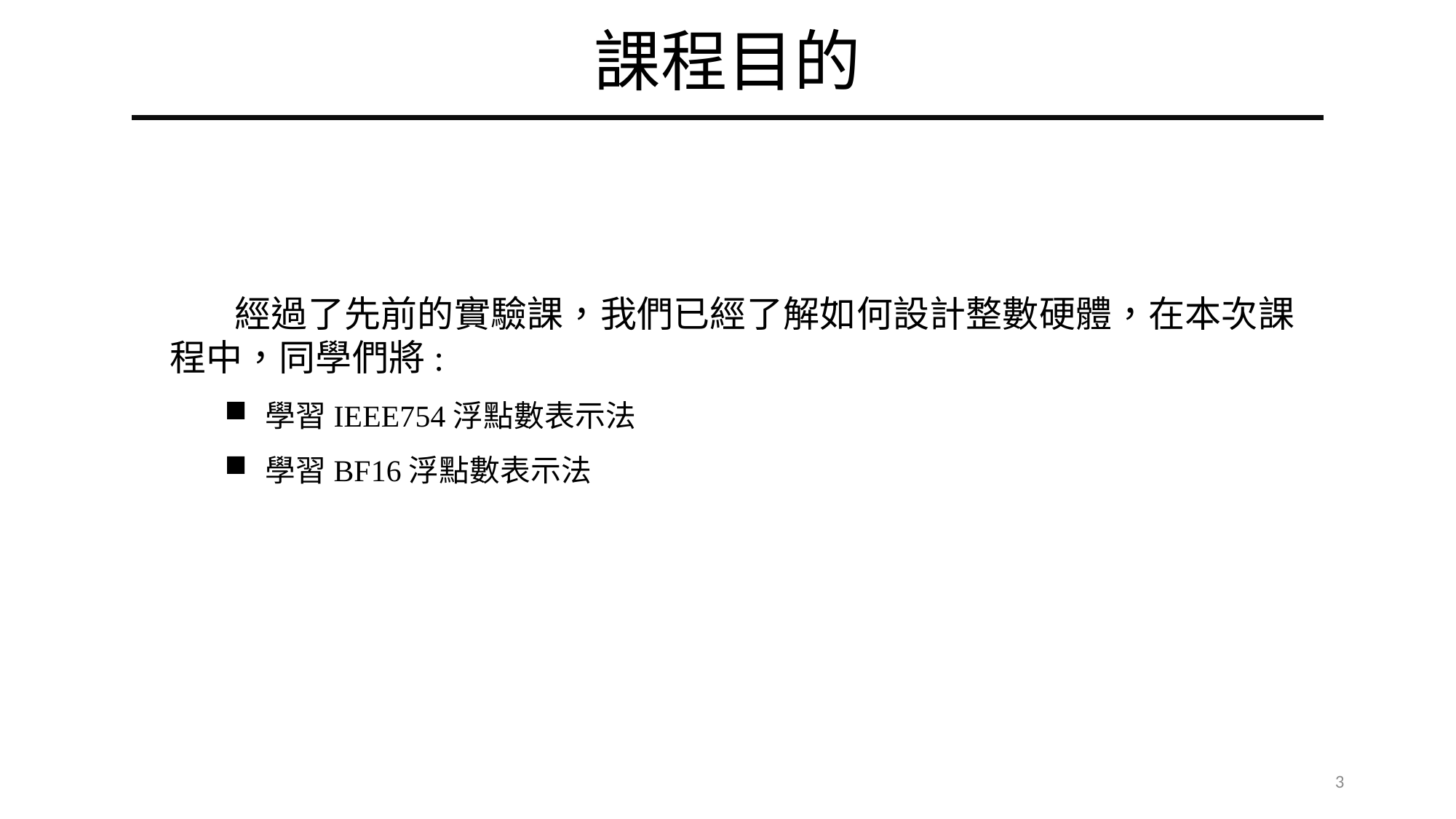

課程目的
經過了先前的實驗課，我們已經了解如何設計整數硬體，在本次課程中，同學們將:
學習IEEE754浮點數表示法
學習BF16浮點數表示法
3